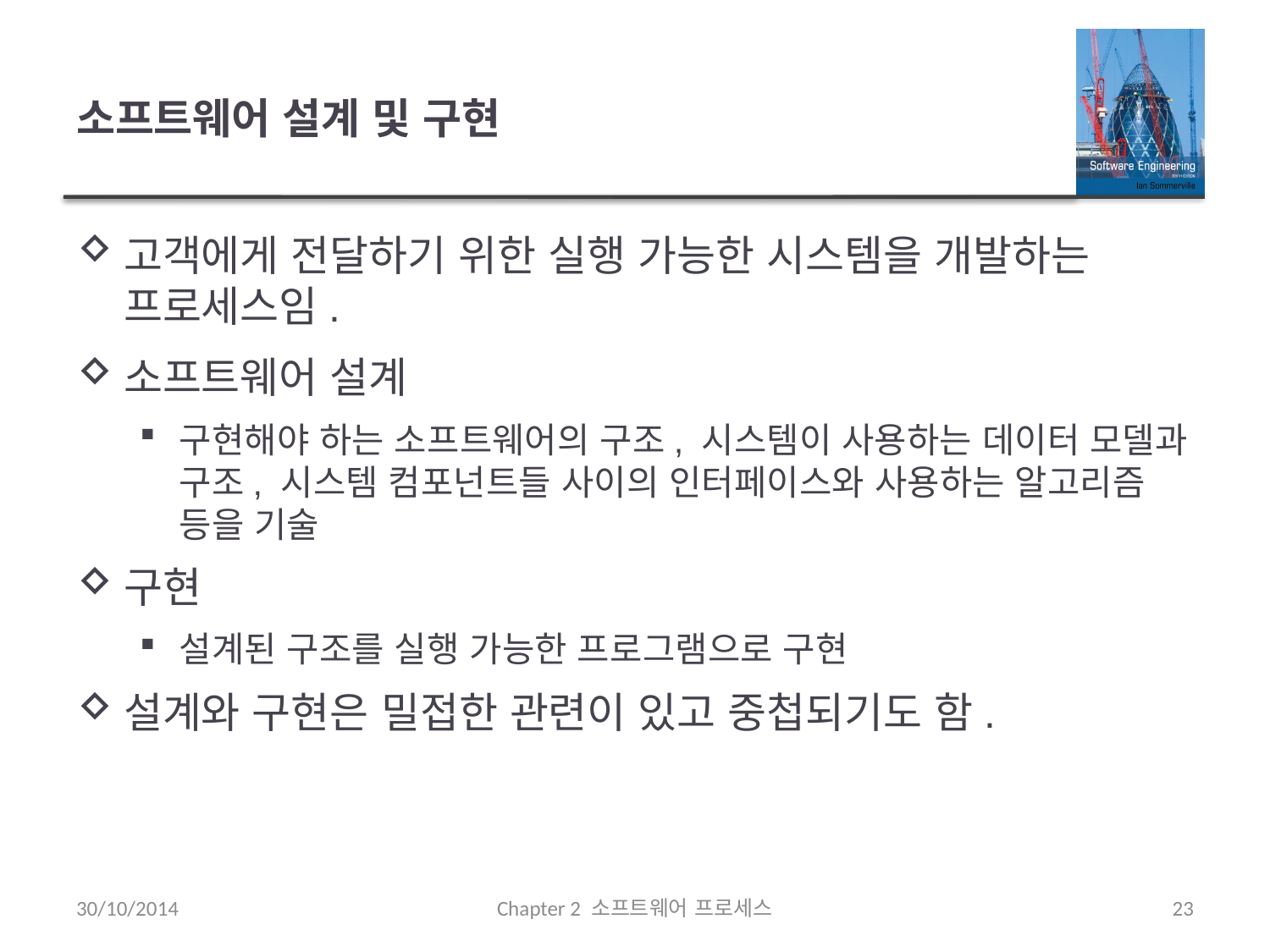

# 소프트웨어 설계 및 구현
고객에게 전달하기 위한 실행 가능한 시스템을 개발하는 프로세스임.
소프트웨어 설계
구현해야 하는 소프트웨어의 구조, 시스템이 사용하는 데이터 모델과 구조, 시스템 컴포넌트들 사이의 인터페이스와 사용하는 알고리즘 등을 기술
구현
설계된 구조를 실행 가능한 프로그램으로 구현
설계와 구현은 밀접한 관련이 있고 중첩되기도 함.
30/10/2014
Chapter 2 소프트웨어 프로세스
23